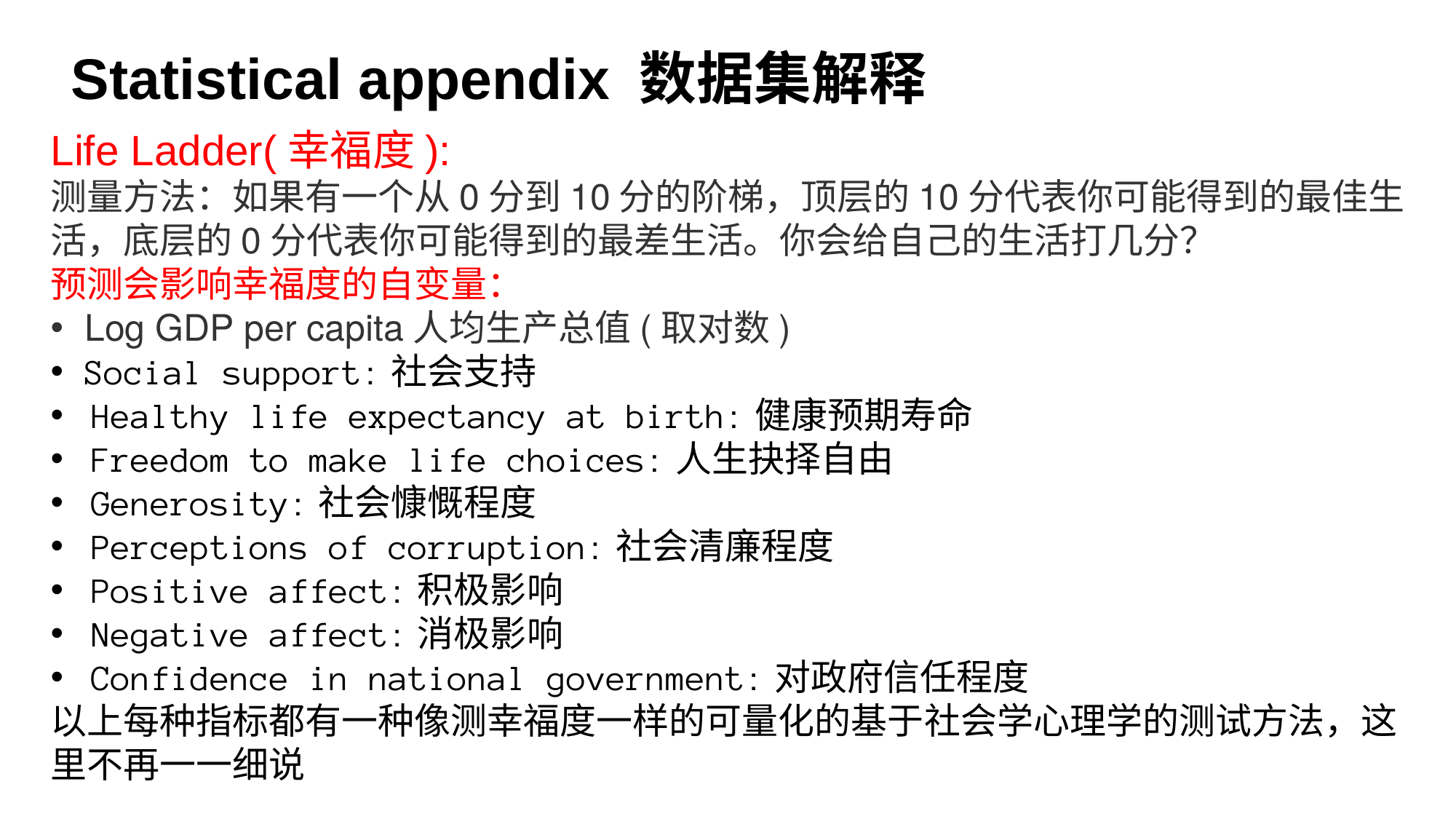

# Statistical appendix 数据集解释
Life Ladder(幸福度):
测量方法：如果有一个从0分到10分的阶梯，顶层的10分代表你可能得到的最佳生活，底层的0分代表你可能得到的最差生活。你会给自己的生活打几分？
预测会影响幸福度的自变量：
Log GDP per capita人均生产总值(取对数)
Social support:社会支持
Healthy life expectancy at birth:健康预期寿命
Freedom to make life choices:人生抉择自由
Generosity:社会慷慨程度
Perceptions of corruption:社会清廉程度
Positive affect:积极影响
Negative affect:消极影响
Confidence in national government:对政府信任程度
以上每种指标都有一种像测幸福度一样的可量化的基于社会学心理学的测试方法，这里不再一一细说